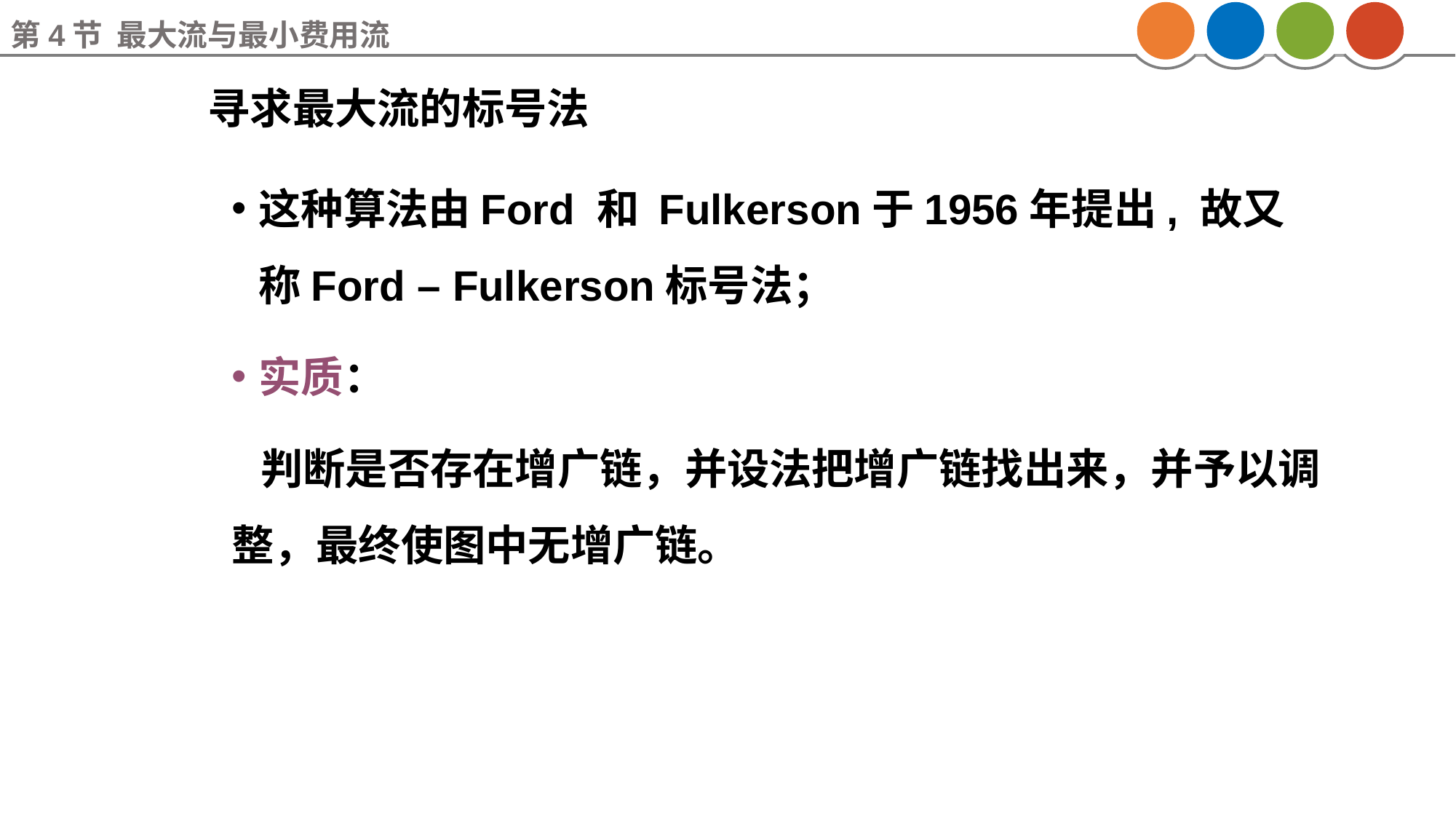

第4节  最大流与最小费用流
寻求最大流的标号法
这种算法由Ford 和 Fulkerson于1956年提出, 故又称Ford – Fulkerson标号法；
实质：
  判断是否存在增广链，并设法把增广链找出来，并予以调整，最终使图中无增广链。